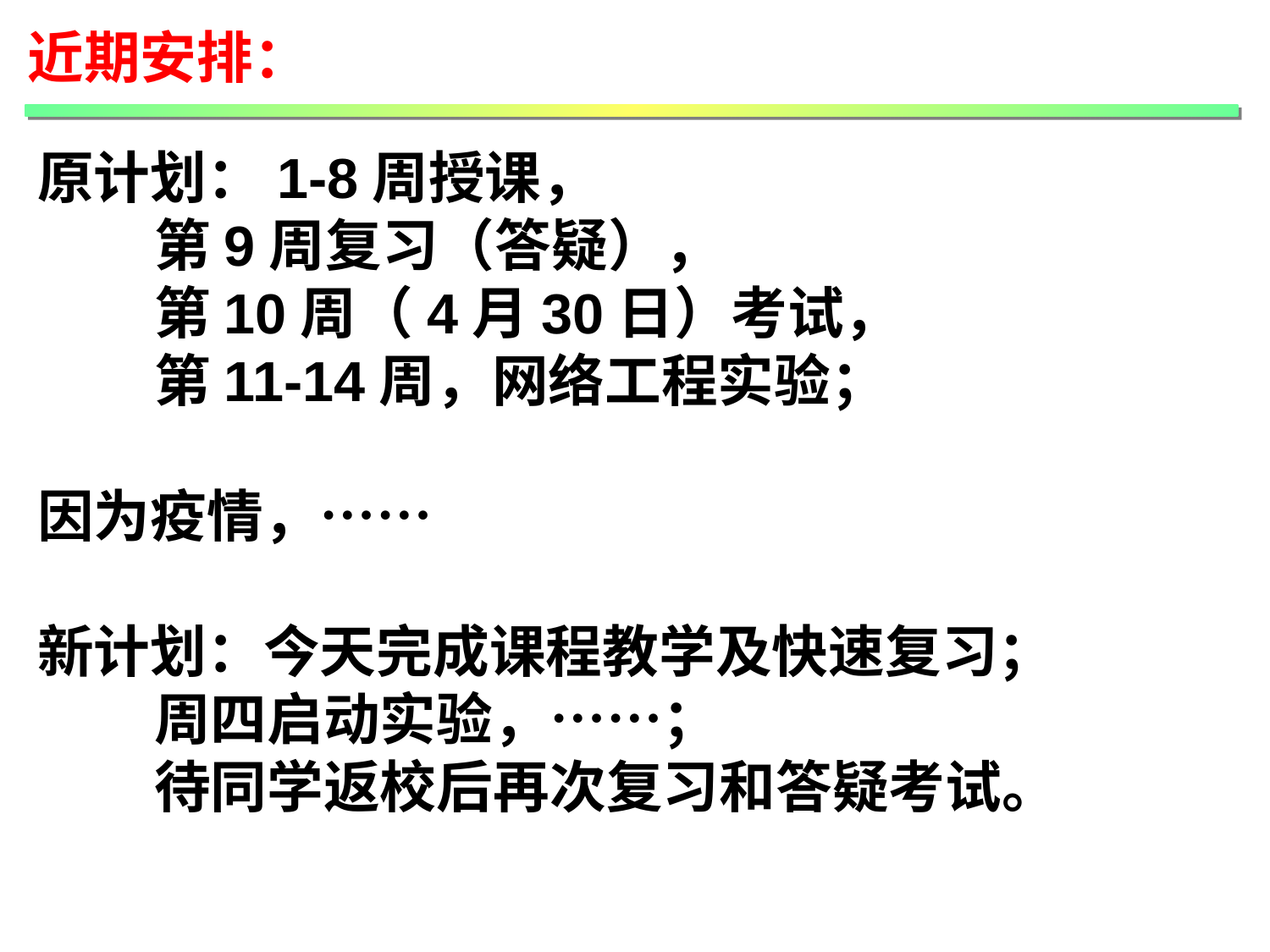

近期安排：

原计划：1-8周授课，
        第9周复习（答疑），
        第10周（4月30日）考试，
        第11-14周，网络工程实验；

因为疫情，……

新计划：今天完成课程教学及快速复习；
        周四启动实验，……；
        待同学返校后再次复习和答疑考试。